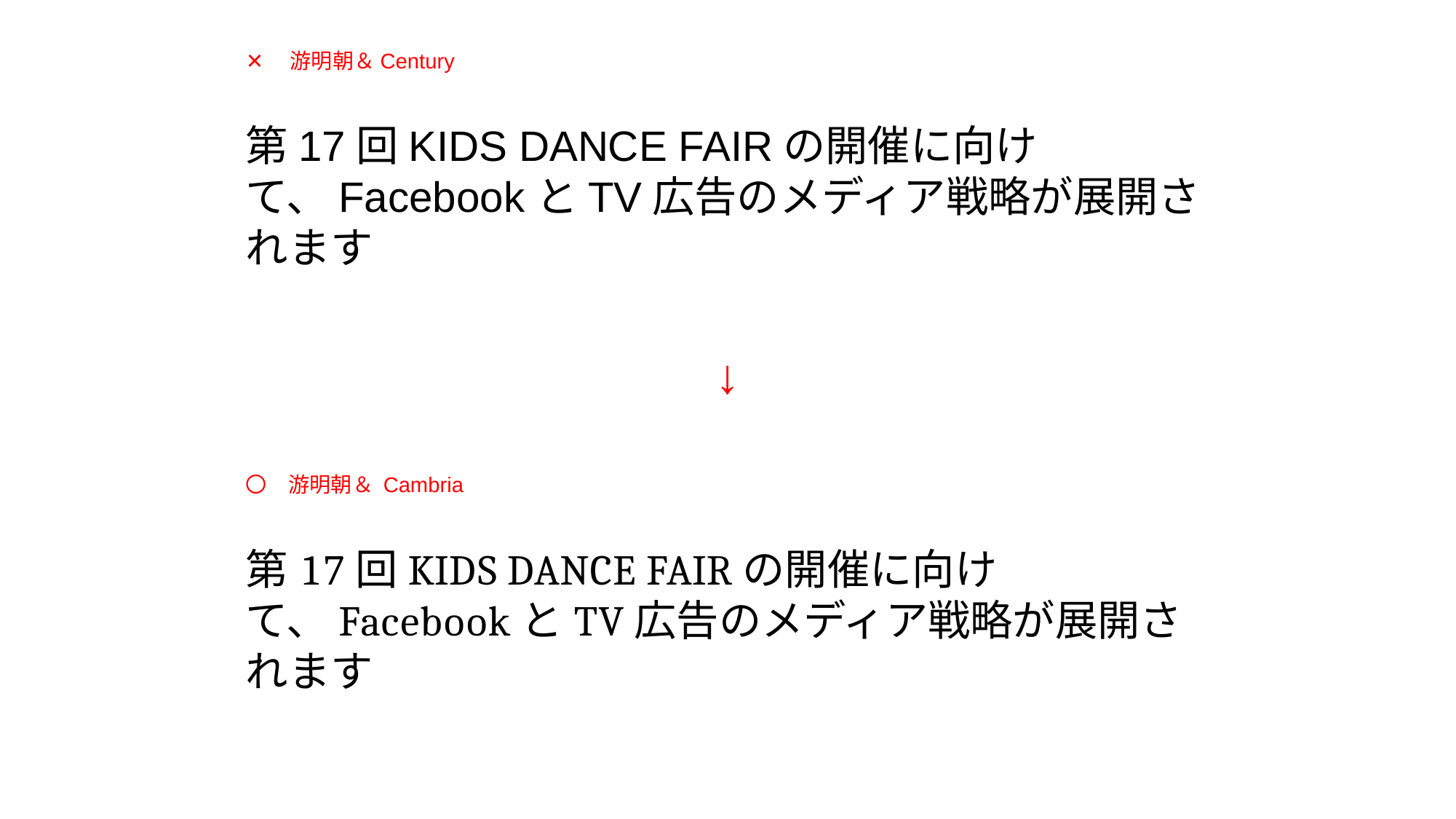

✕　游明朝＆Century
第17回KIDS DANCE FAIRの開催に向けて、FacebookとTV広告のメディア戦略が展開されます
↓
〇　游明朝＆ Cambria
第17回KIDS DANCE FAIRの開催に向けて、FacebookとTV広告のメディア戦略が展開されます